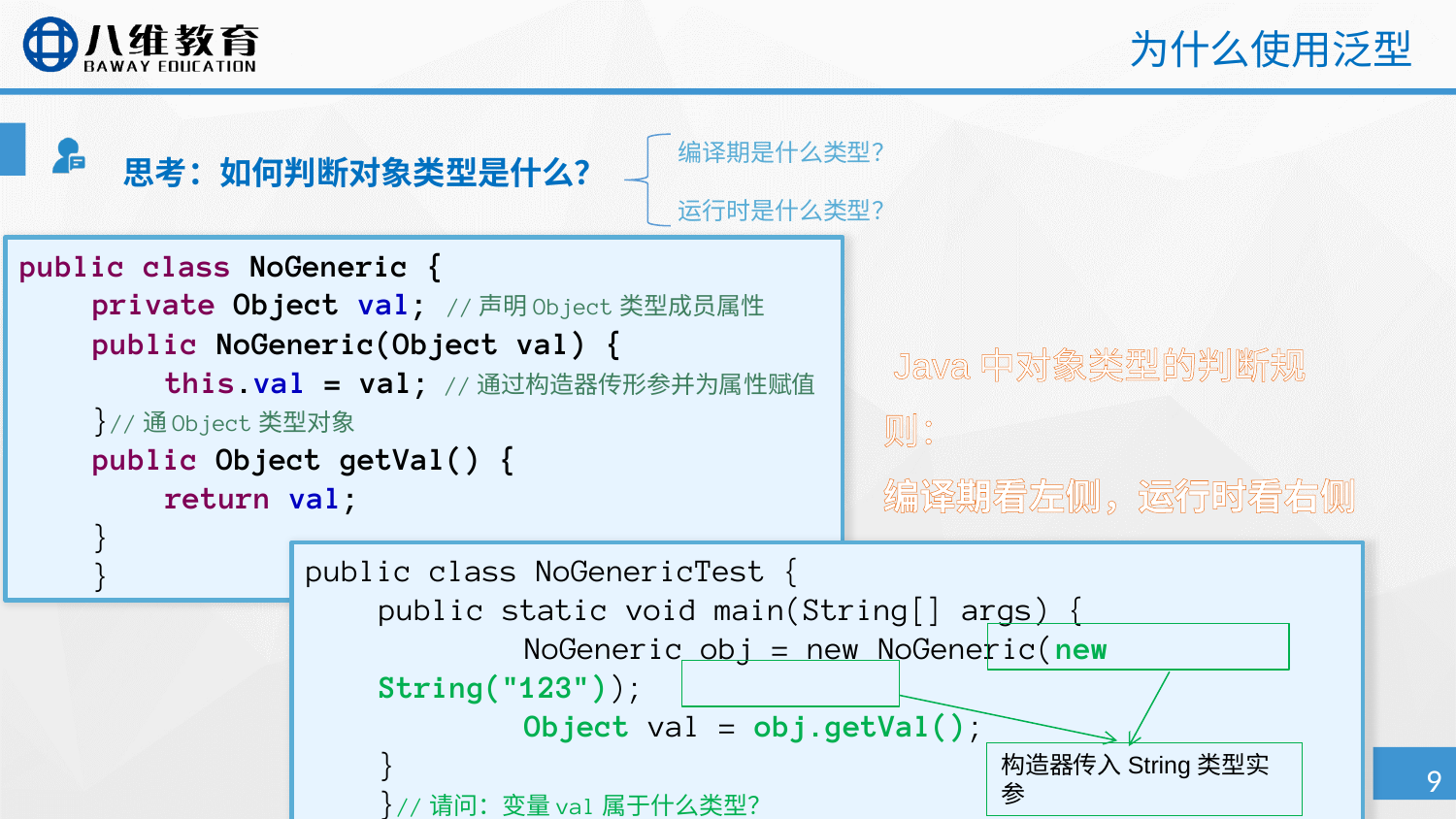

# 为什么使用泛型
编译期是什么类型？
运行时是什么类型？

思考：如何判断对象类型是什么？
public class NoGeneric {
private Object val; //声明Object类型成员属性
public NoGeneric(Object val) {
this.val = val; //通过构造器传形参并为属性赋值
}//通Object类型对象
public Object getVal() {
return val;
}
}
 Java中对象类型的判断规则：
编译期看左侧，运行时看右侧
public class NoGenericTest {
public static void main(String[] args) {
	NoGeneric obj = new NoGeneric(new String("123"));
	Object val = obj.getVal();
}
}//请问：变量val属于什么类型？

构造器传入String类型实参